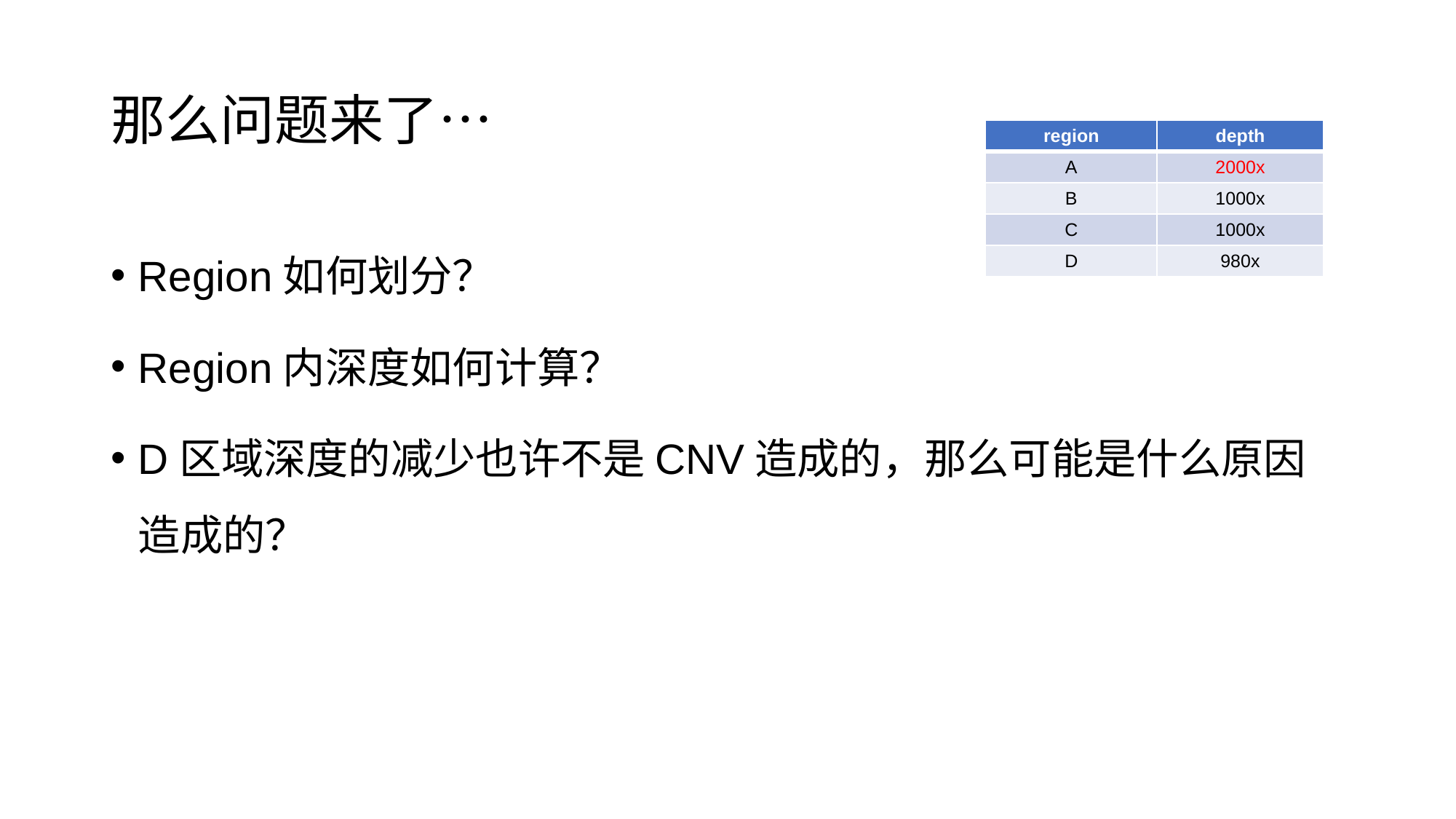

# 那么问题来了…
| region | depth |
| --- | --- |
| A | 2000x |
| B | 1000x |
| C | 1000x |
| D | 980x |
Region如何划分？
Region内深度如何计算？
D区域深度的减少也许不是CNV造成的，那么可能是什么原因造成的？